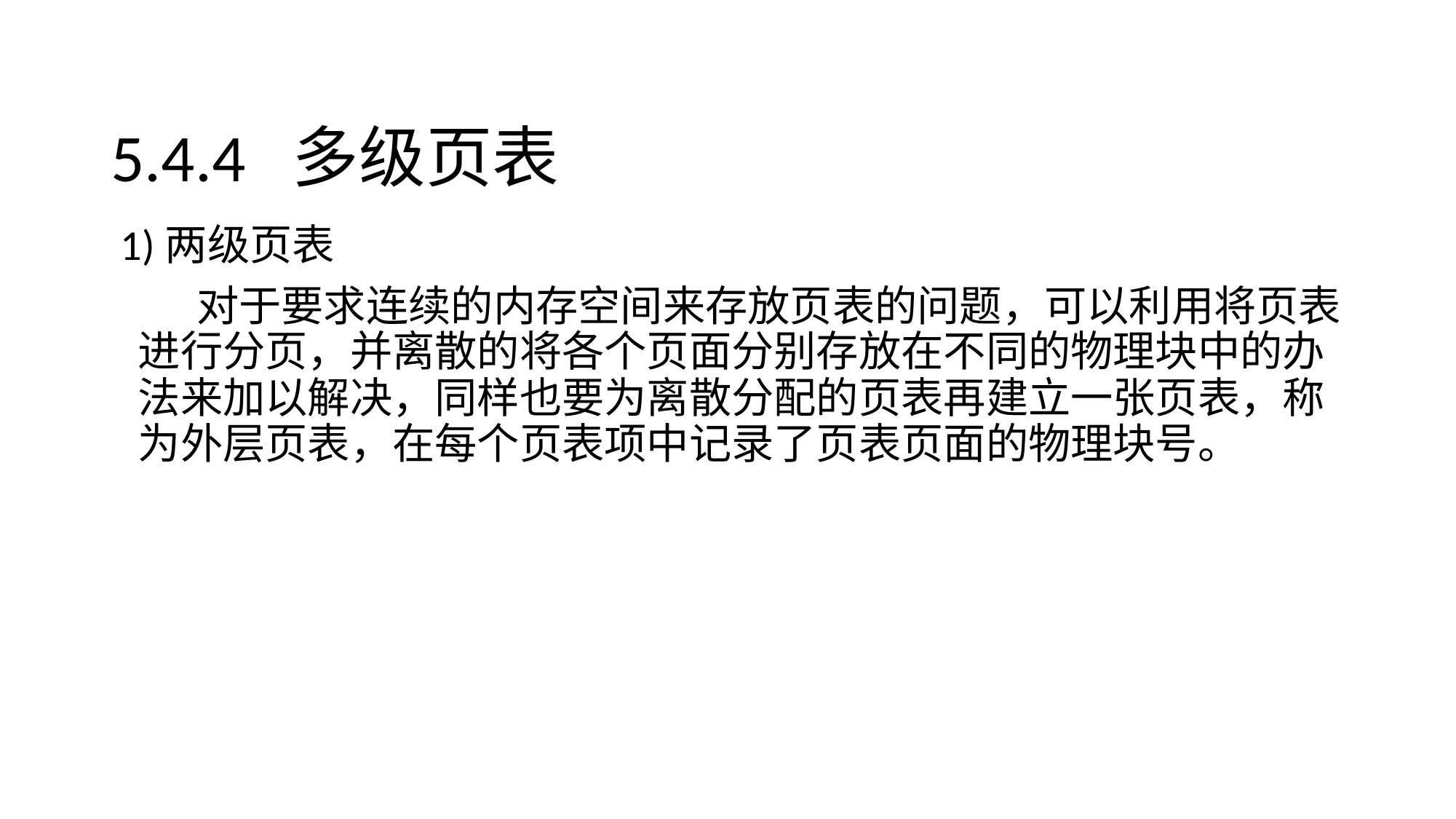

5.4.4  多级页表
 1)两级页表
        对于要求连续的内存空间来存放页表的问题，可以利用将页表进行分页，并离散的将各个页面分别存放在不同的物理块中的办法来加以解决，同样也要为离散分配的页表再建立一张页表，称为外层页表，在每个页表项中记录了页表页面的物理块号。
8